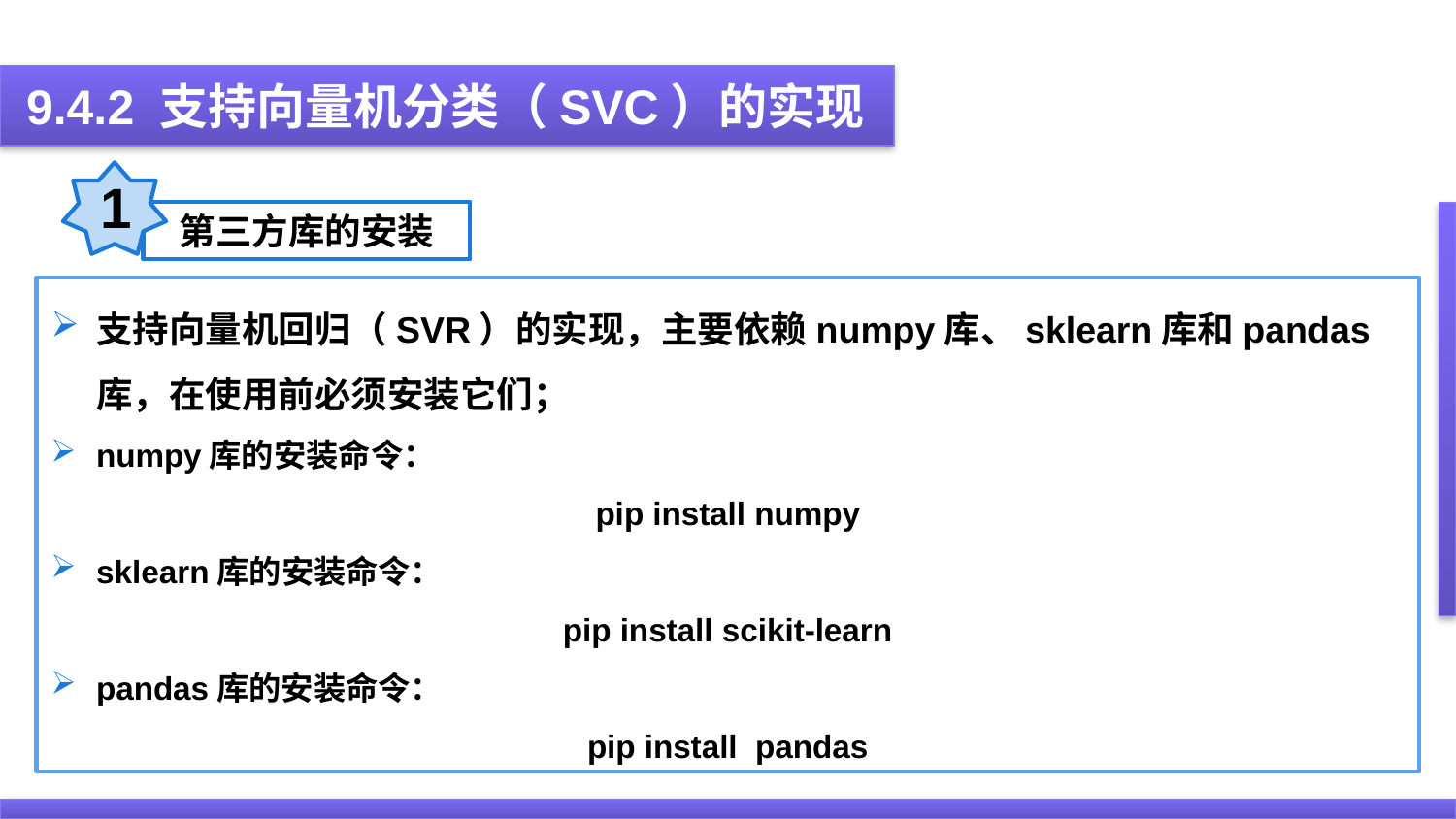

9.4.2 支持向量机分类（SVC）的实现
1
第三方库的安装
支持向量机回归（SVR）的实现，主要依赖numpy库、sklearn库和pandas库，在使用前必须安装它们；
numpy库的安装命令：
pip install numpy
sklearn库的安装命令：
pip install scikit-learn
pandas库的安装命令：
pip install  pandas